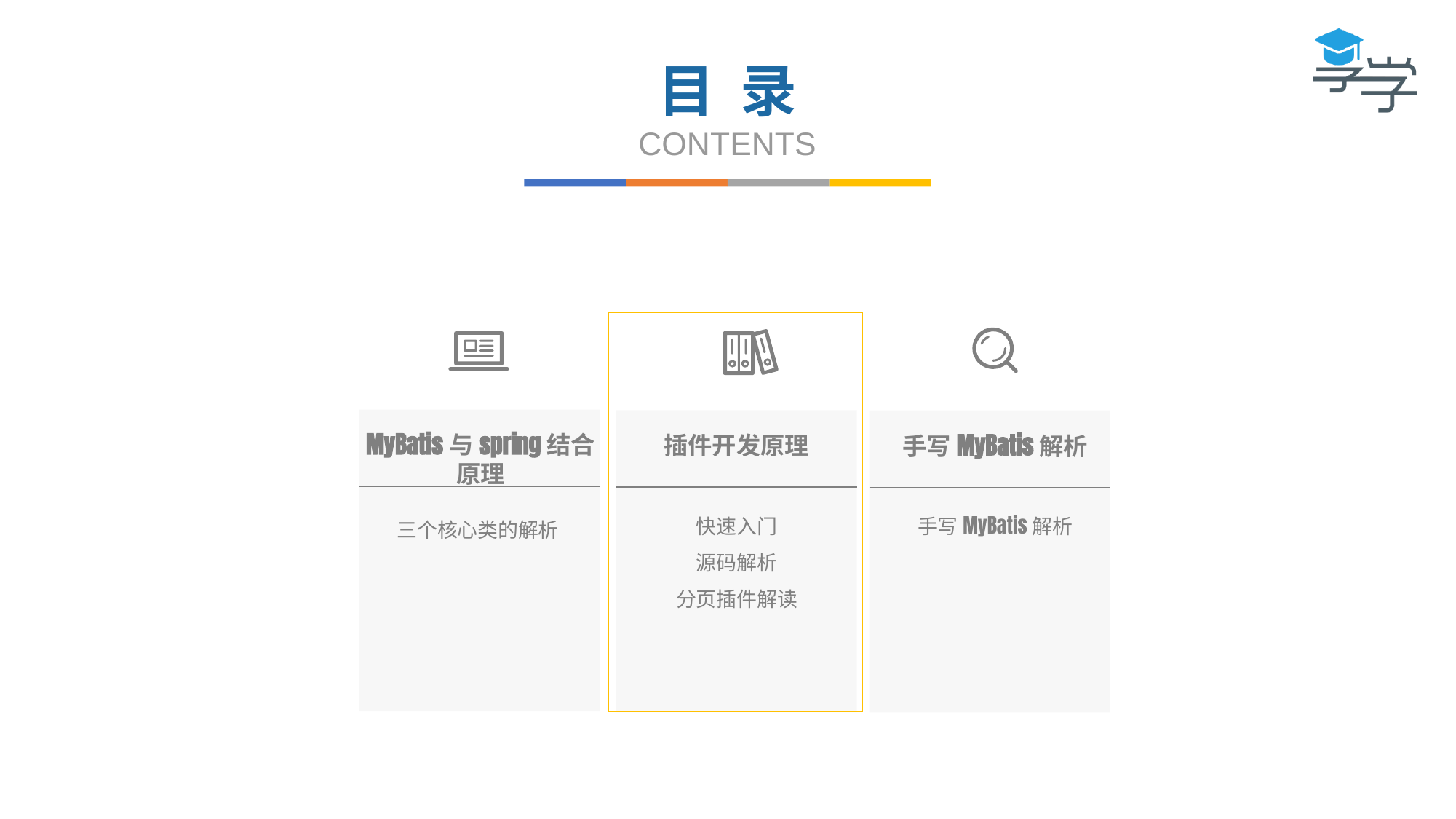

目  录
CONTENTS

MyBatis与spring结合
原理
插件开发原理
手写MyBatis解析
快速入门
源码解析
分页插件解读
手写MyBatis解析
三个核心类的解析